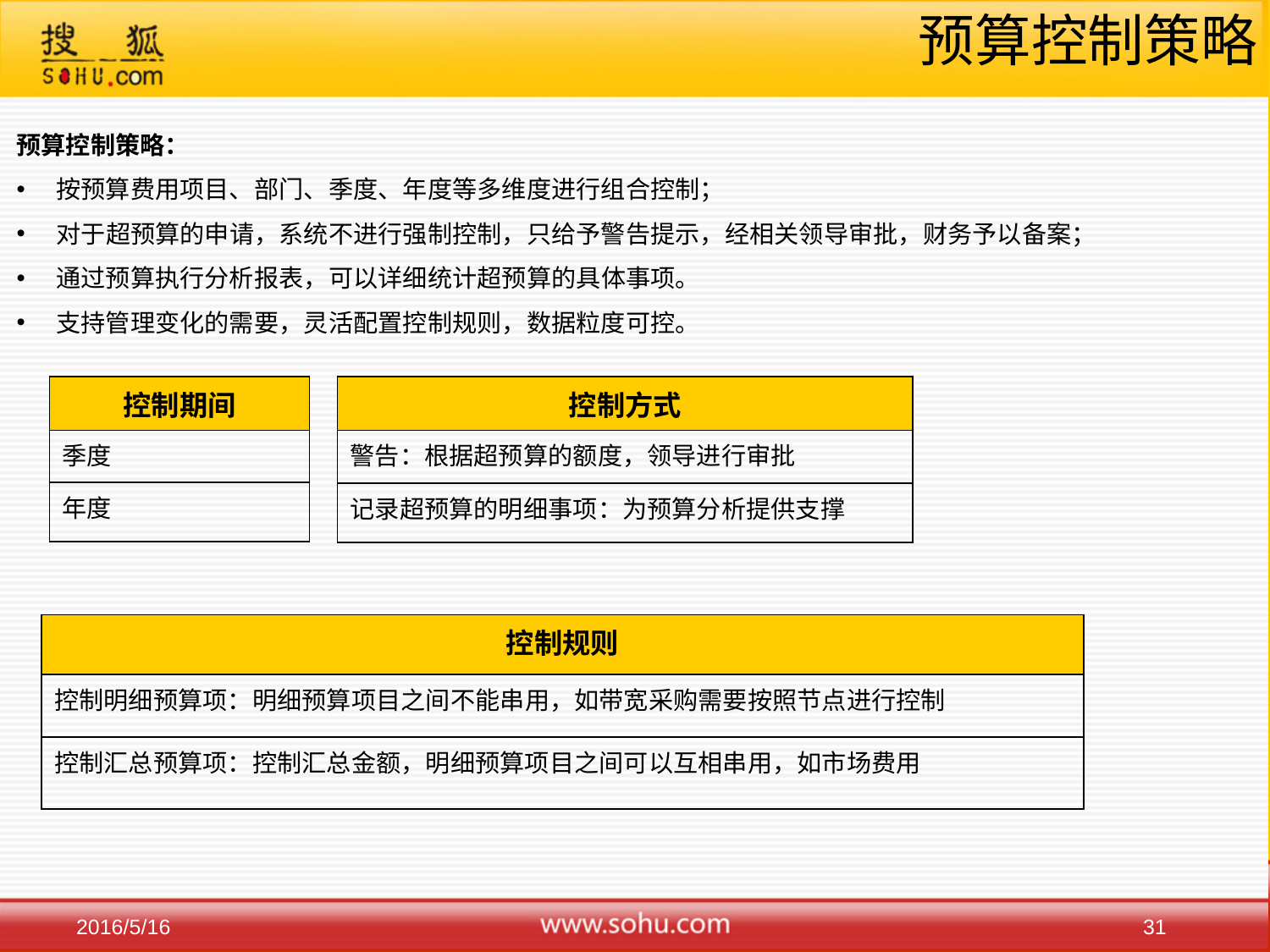

预算控制策略
预算控制策略：
按预算费用项目、部门、季度、年度等多维度进行组合控制；
对于超预算的申请，系统不进行强制控制，只给予警告提示，经相关领导审批，财务予以备案；
通过预算执行分析报表，可以详细统计超预算的具体事项。
支持管理变化的需要，灵活配置控制规则，数据粒度可控。

| 控制期间 |
| --- |
| 季度 |
| 年度 |
| 控制方式 |
| --- |
| 警告：根据超预算的额度，领导进行审批 |
| 记录超预算的明细事项：为预算分析提供支撑 |
| 控制规则 |
| --- |
| 控制明细预算项：明细预算项目之间不能串用，如带宽采购需要按照节点进行控制 |
| 控制汇总预算项：控制汇总金额，明细预算项目之间可以互相串用，如市场费用 |
31